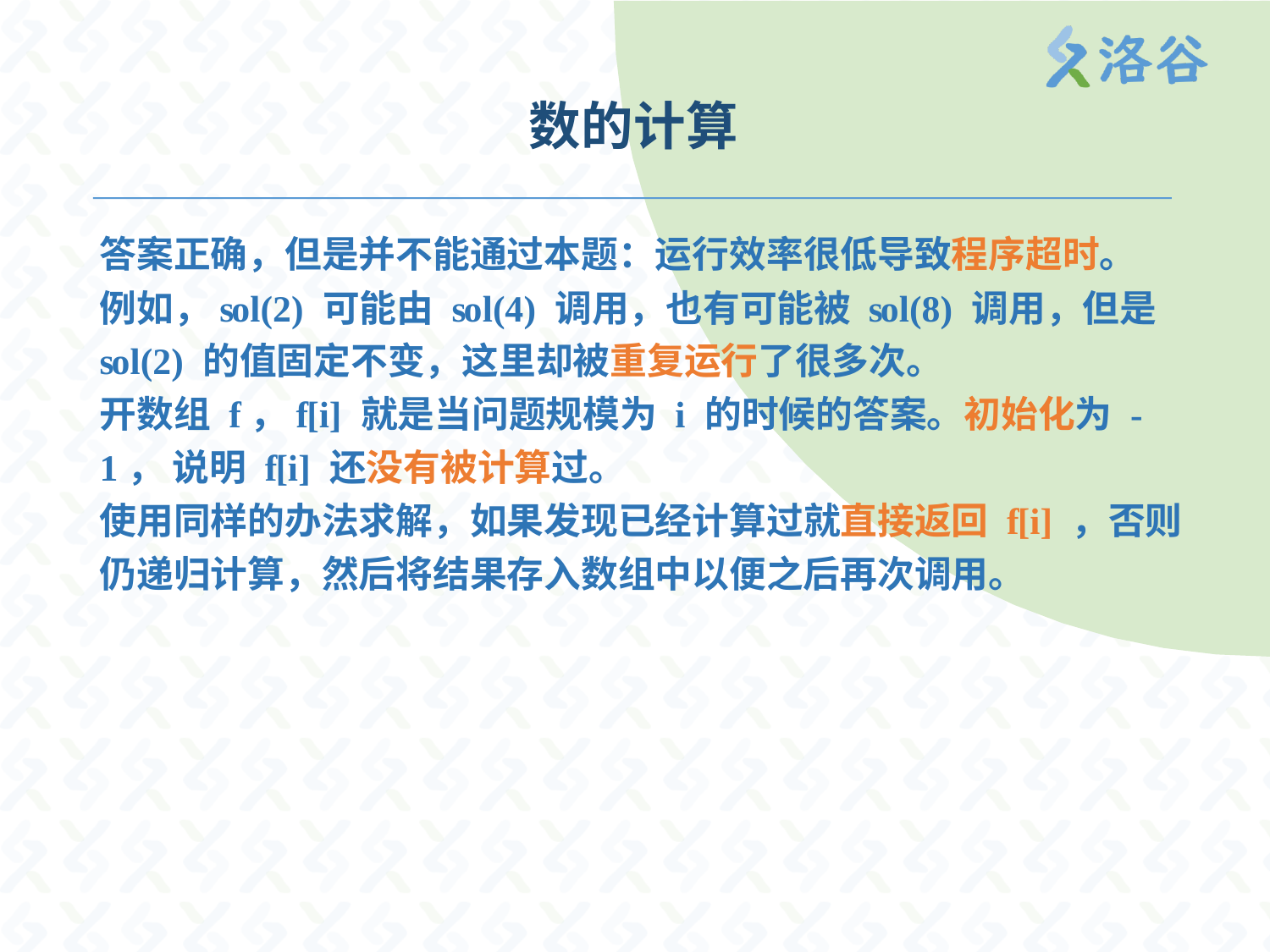

# 数的计算

答案正确，但是并不能通过本题：运行效率很低导致程序超时。 例如，sol(2) 可能由 sol(4) 调用，也有可能被 sol(8) 调用，但是
sol(2) 的值固定不变，这里却被重复运行了很多次。
开数组 f，f[i] 就是当问题规模为 i 的时候的答案。初始化为 -1， 说明 f[i] 还没有被计算过。
使用同样的办法求解，如果发现已经计算过就直接返回 f[i] ，否则 仍递归计算，然后将结果存入数组中以便之后再次调用。